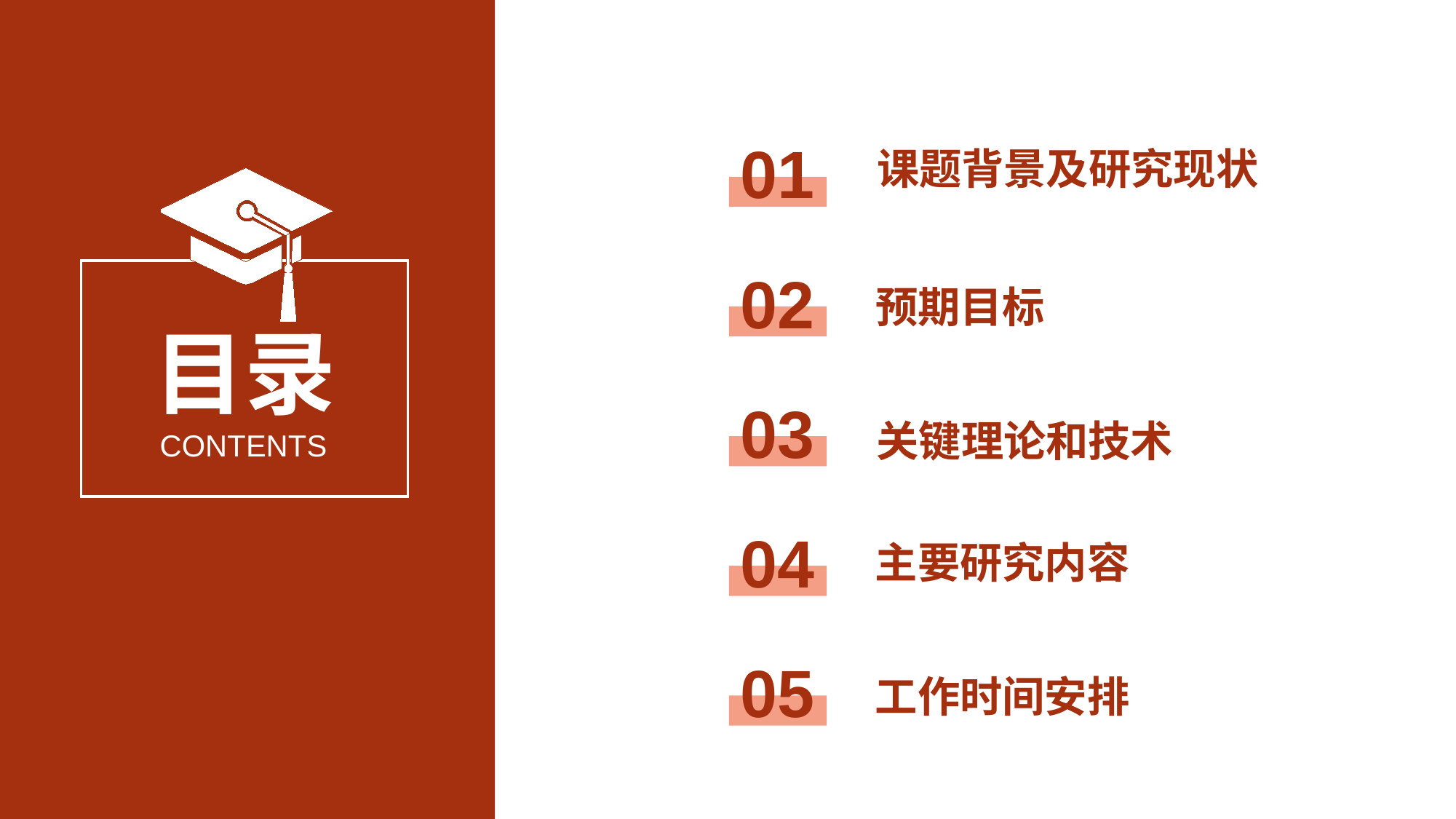

01
课题背景及研究现状

02

预期目标

目录
03
关键理论和技术
CONTENTS

04
主要研究内容

05
工作时间安排